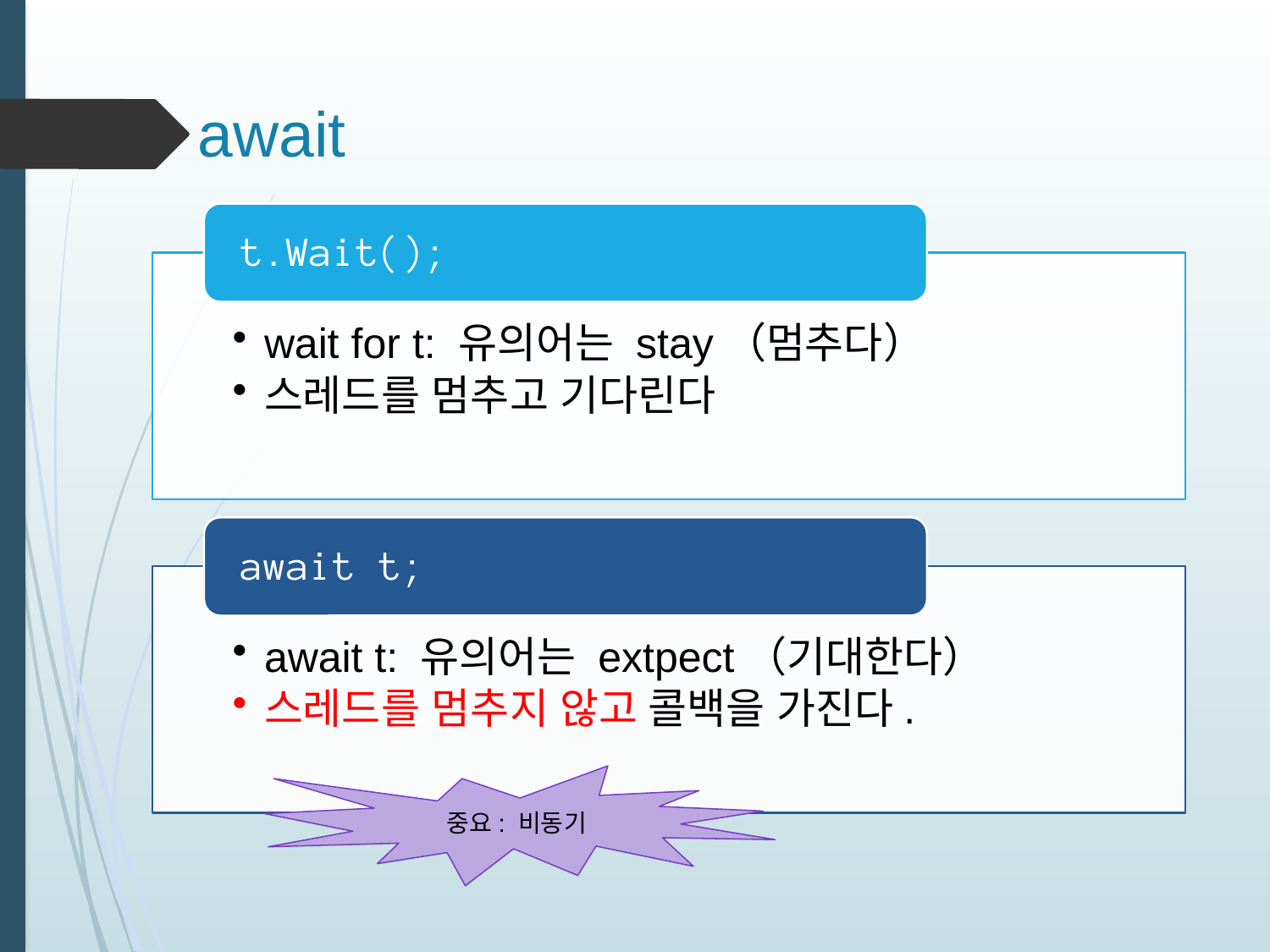

# await
wait for t: 유의어는 stay（멈추다）
스레드를 멈추고 기다린다
t.Wait();
await t: 유의어는 extpect（기대한다）
스레드를 멈추지 않고 콜백을 가진다.
await t;
중요: 비동기